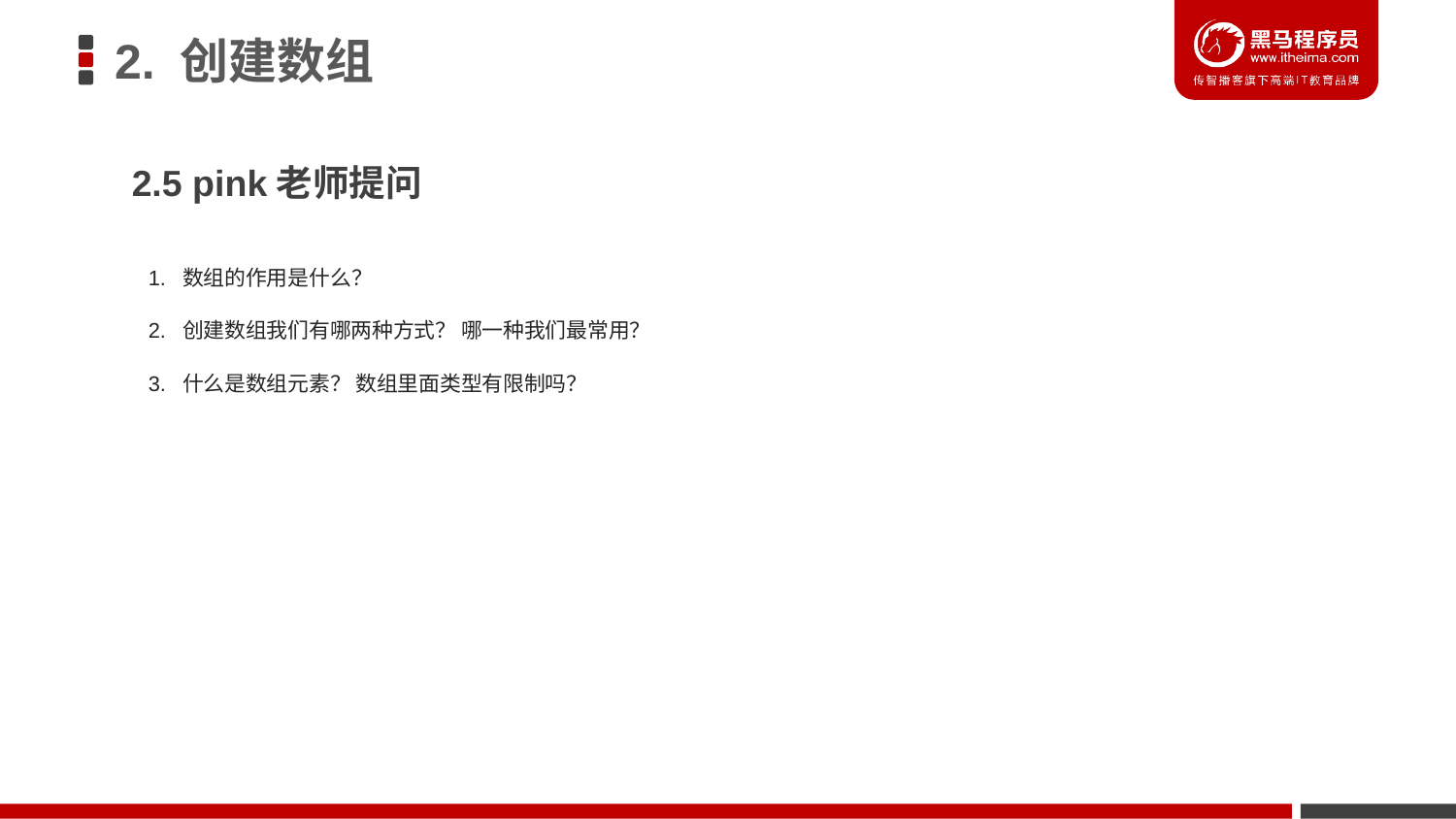

# 2. 创建数组
2.5 pink老师提问
1.  数组的作用是什么？
2.  创建数组我们有哪两种方式？ 哪一种我们最常用？
3.  什么是数组元素？ 数组里面类型有限制吗？